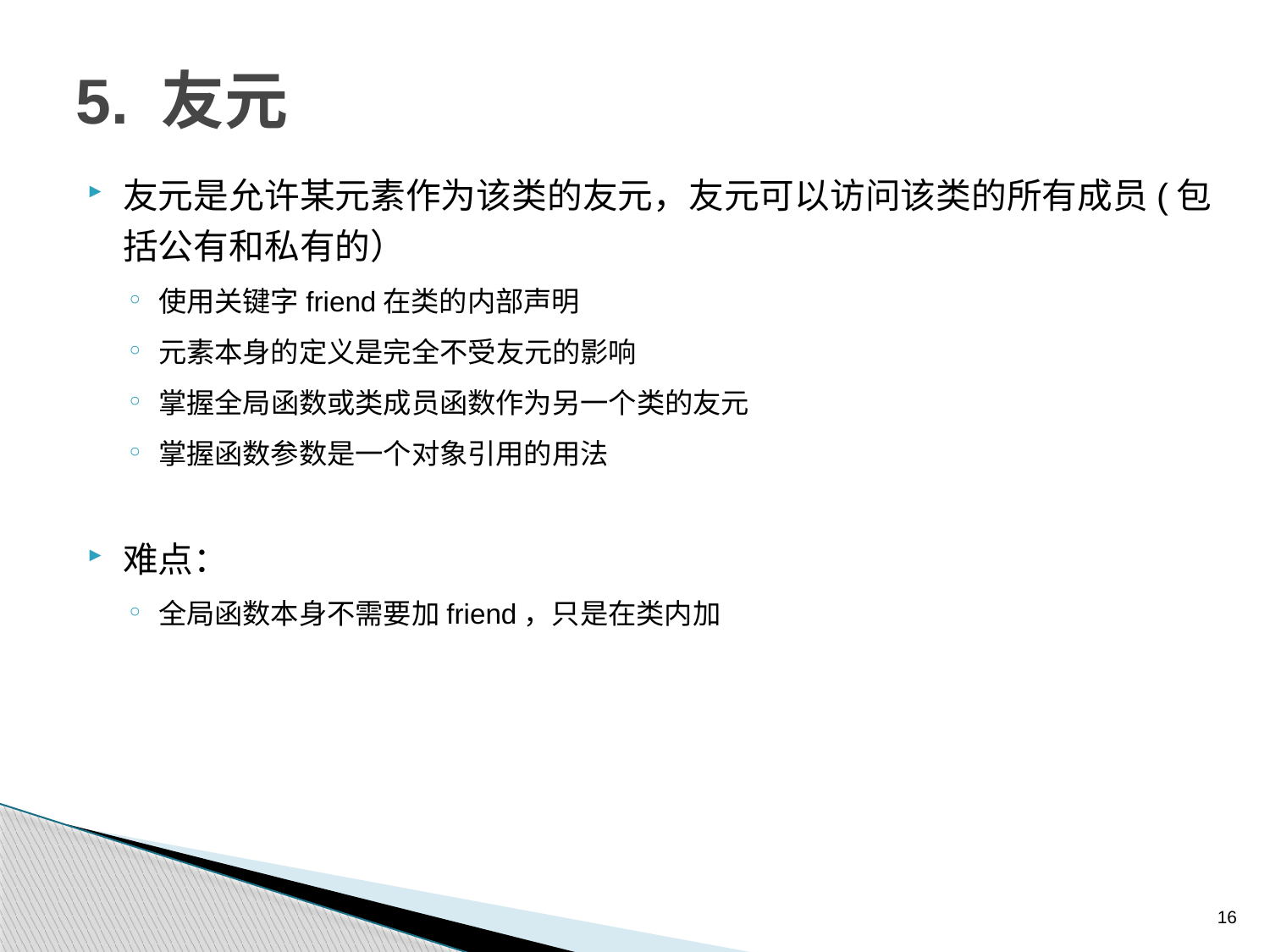

# 5. 友元
友元是允许某元素作为该类的友元，友元可以访问该类的所有成员(包括公有和私有的）
使用关键字friend在类的内部声明
元素本身的定义是完全不受友元的影响
掌握全局函数或类成员函数作为另一个类的友元
掌握函数参数是一个对象引用的用法

难点：
全局函数本身不需要加friend，只是在类内加

16